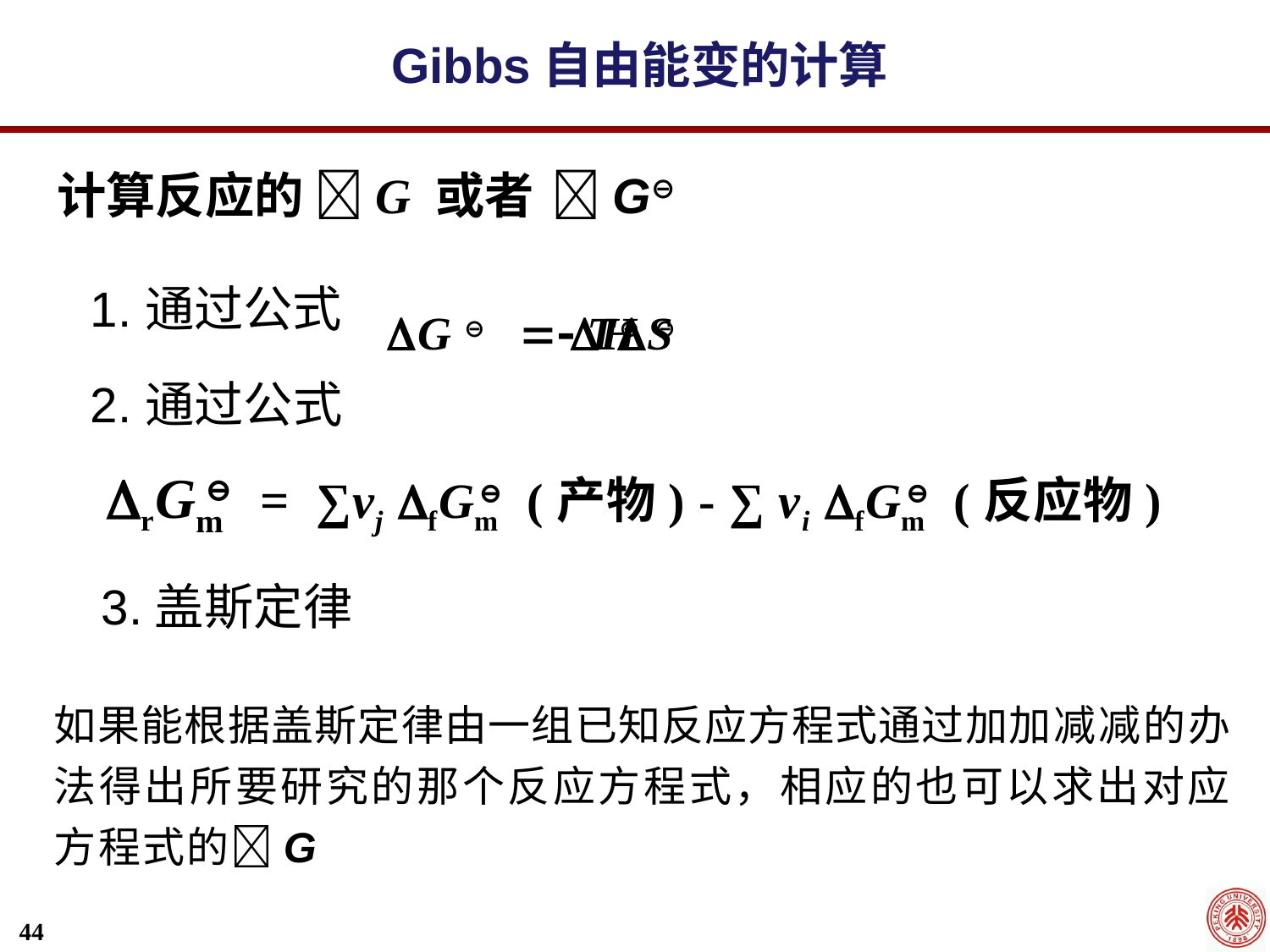

Gibbs自由能变的计算

计算反应的 ΔG 或者ΔG⊖
1.	通过公式
ΔG ⊖  = ΔH ⊖          − TΔS ⊖
2.	通过公式
ΔrGm ⊖  =
∑vj ΔfGm ⊖  (产物) - ∑ vi ΔfGm ⊖  (反应物)
3.盖斯定律
如果能根据盖斯定律由一组已知反应方程式通过加加减减的办法得出所要研究的那个反应方程式，相应的也可以求出对应方程式的ΔG
44